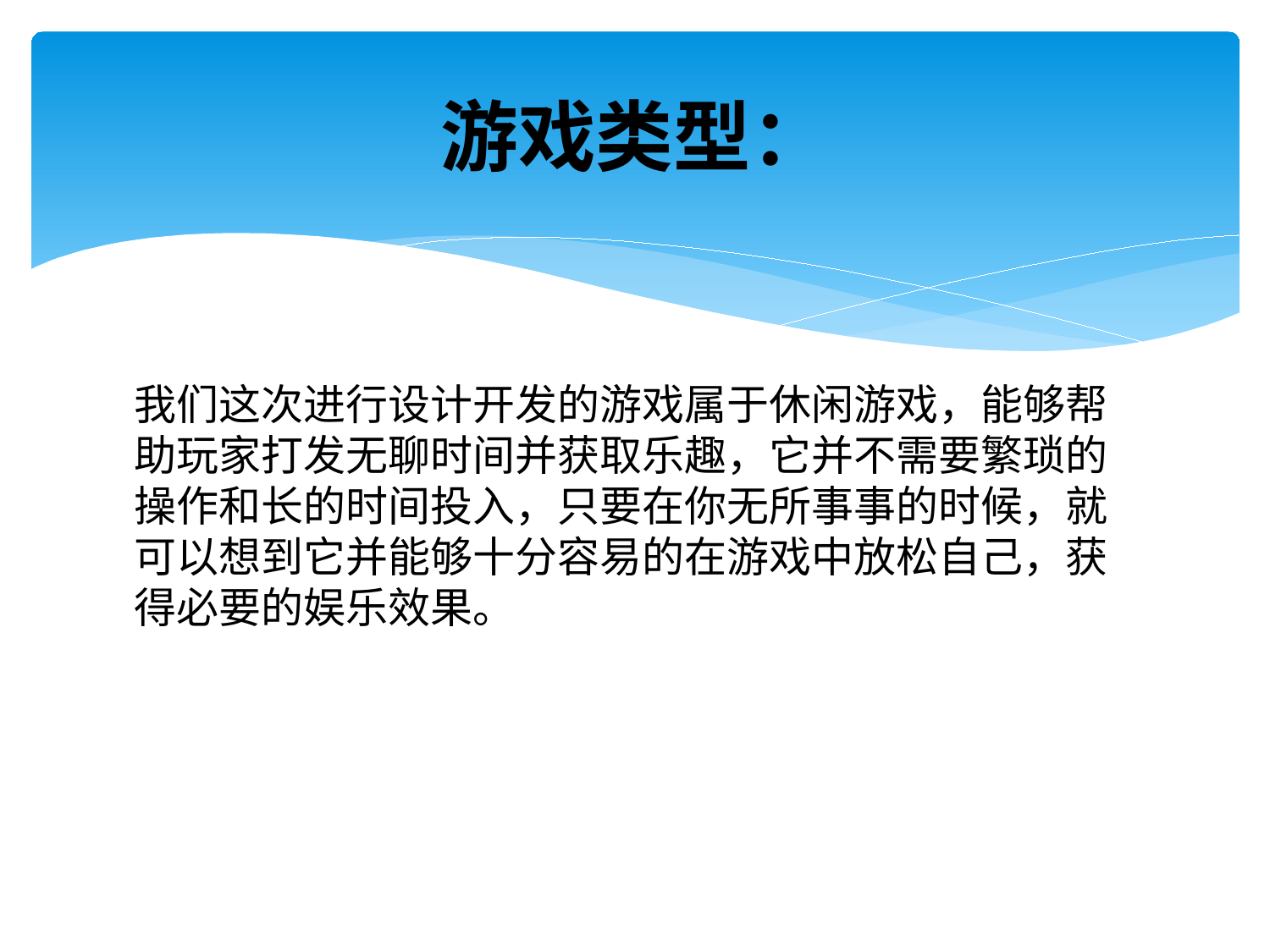

# 游戏类型：
我们这次进行设计开发的游戏属于休闲游戏，能够帮助玩家打发无聊时间并获取乐趣，它并不需要繁琐的操作和长的时间投入，只要在你无所事事的时候，就可以想到它并能够十分容易的在游戏中放松自己，获得必要的娱乐效果。